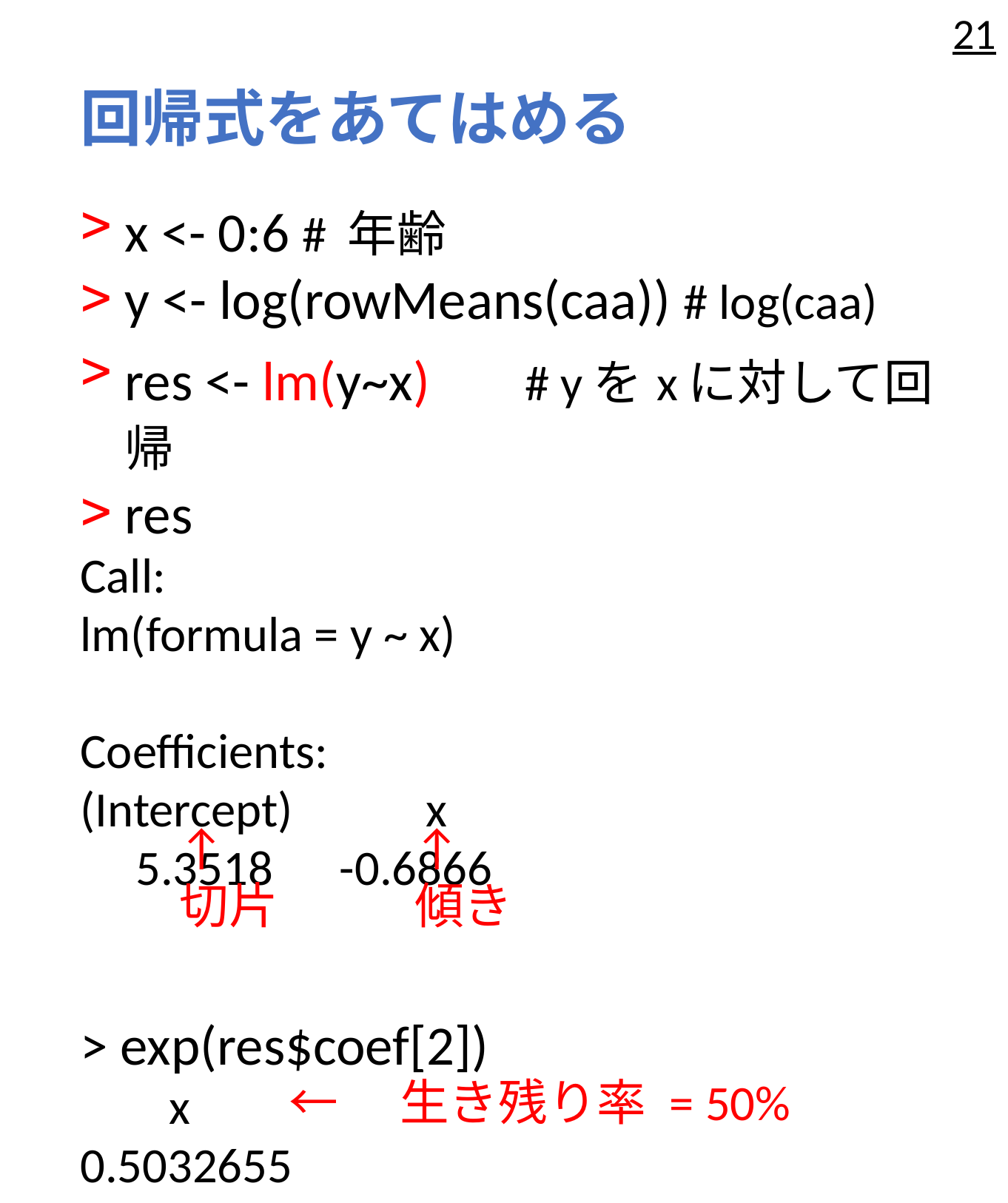

21
# 回帰式をあてはめる
x <- 0:6 # 年齢
y <- log(rowMeans(caa)) # log(caa)
res <- lm(y~x) 　# yをxに対して回帰
res
Call:
lm(formula = y ~ x)

Coefficients:
(Intercept)            x
     5.3518      -0.6866

> exp(res$coef[2])
        x
0.5032655

↑
切片
↑
傾き
←　生き残り率 = 50%